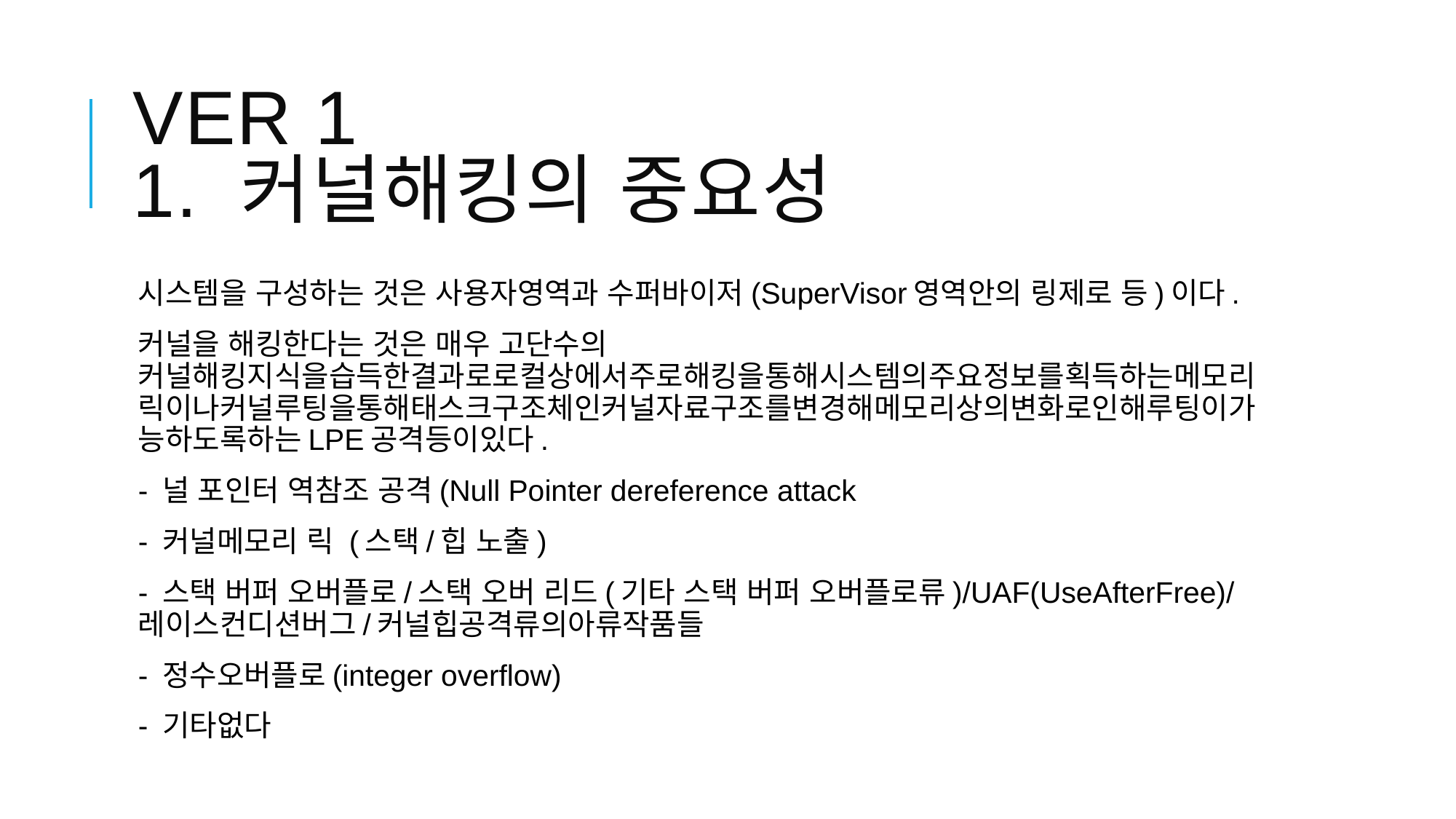

# Ver 1 1. 커널해킹의 중요성
시스템을 구성하는 것은 사용자영역과 수퍼바이저(SuperVisor영역안의 링제로 등)이다.
커널을 해킹한다는 것은 매우 고단수의 커널해킹지식을습득한결과로로컬상에서주로해킹을통해시스템의주요정보를획득하는메모리릭이나커널루팅을통해태스크구조체인커널자료구조를변경해메모리상의변화로인해루팅이가능하도록하는LPE공격등이있다.
- 널 포인터 역참조 공격(Null Pointer dereference attack
- 커널메모리 릭 (스택/힙 노출)
- 스택 버퍼 오버플로/스택 오버 리드(기타 스택 버퍼 오버플로류)/UAF(UseAfterFree)/레이스컨디션버그/커널힙공격류의아류작품들
- 정수오버플로(integer overflow)
- 기타없다